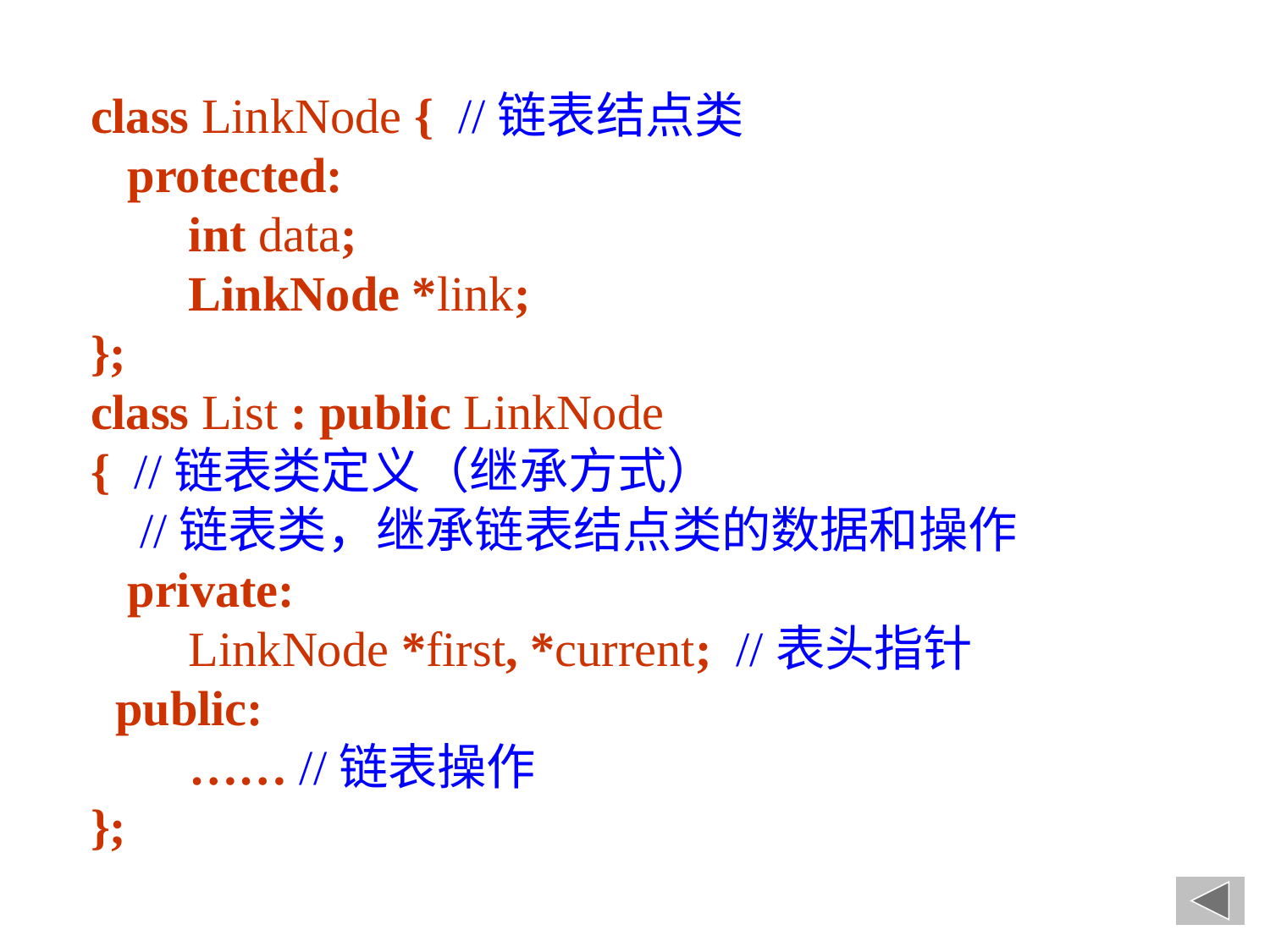

class LinkNode {  //链表结点类
   protected:
        int data;
        LinkNode *link;
};
class List : public LinkNode
{  //链表类定义（继承方式）
    //链表类，继承链表结点类的数据和操作
   private:
        LinkNode *first, *current;  //表头指针
  public:
        …… //链表操作
};
83